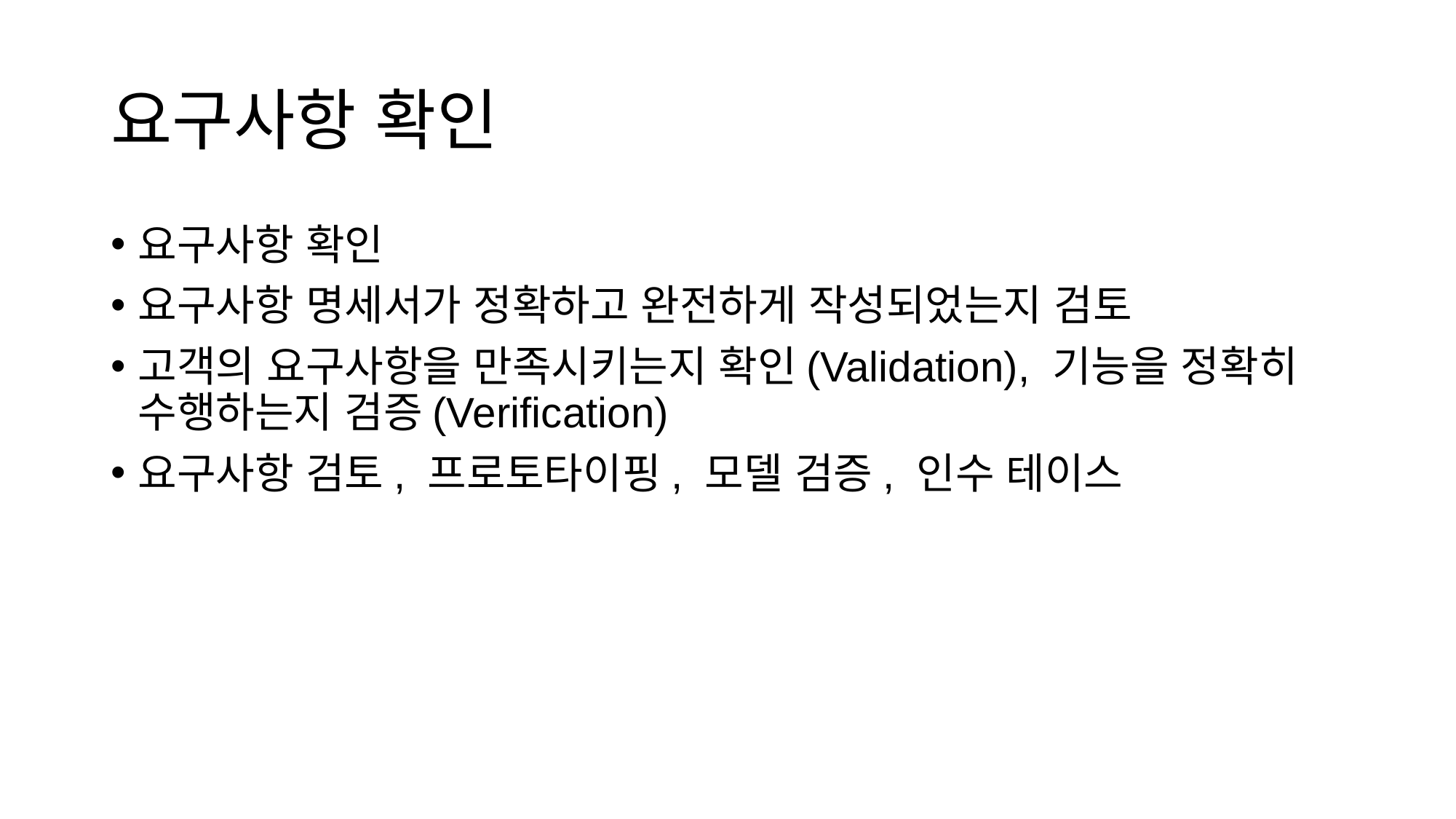

# 요구사항 확인
요구사항 확인
요구사항 명세서가 정확하고 완전하게 작성되었는지 검토
고객의 요구사항을 만족시키는지 확인(Validation), 기능을 정확히 수행하는지 검증(Verification)
요구사항 검토, 프로토타이핑, 모델 검증, 인수 테이스